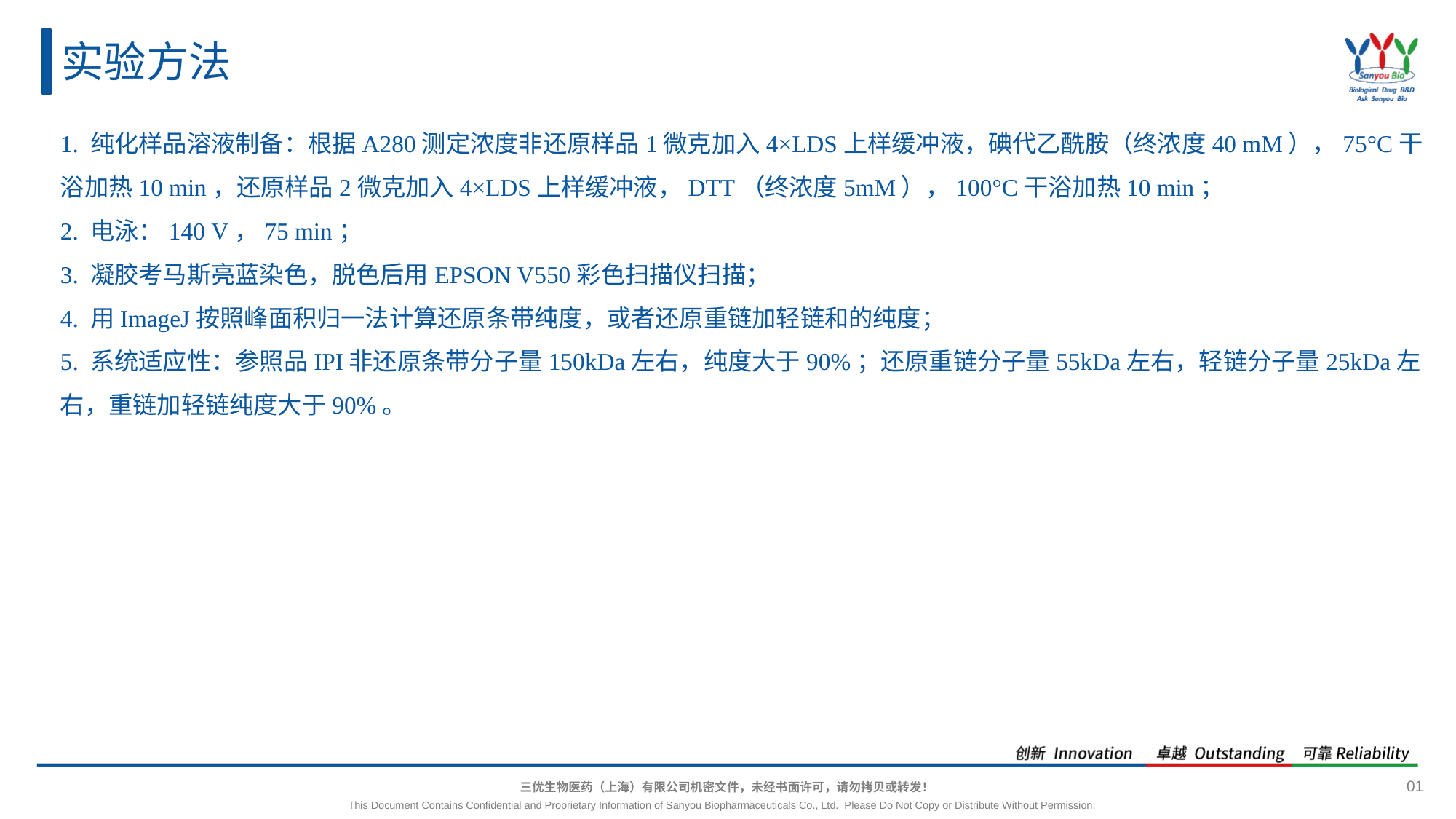

实验方法
1. 纯化样品溶液制备：根据A280测定浓度非还原样品1微克加入4×LDS上样缓冲液，碘代乙酰胺（终浓度40 mM），75°C干浴加热10 min，还原样品2微克加入4×LDS上样缓冲液，DTT（终浓度5mM），100°C干浴加热10 min；
2. 电泳：140 V，75 min；
3. 凝胶考马斯亮蓝染色，脱色后用EPSON V550彩色扫描仪扫描；
4. 用ImageJ按照峰面积归一法计算还原条带纯度，或者还原重链加轻链和的纯度；
5. 系统适应性：参照品IPI非还原条带分子量150kDa左右，纯度大于90%；还原重链分子量55kDa左右，轻链分子量25kDa左右，重链加轻链纯度大于90%。
01